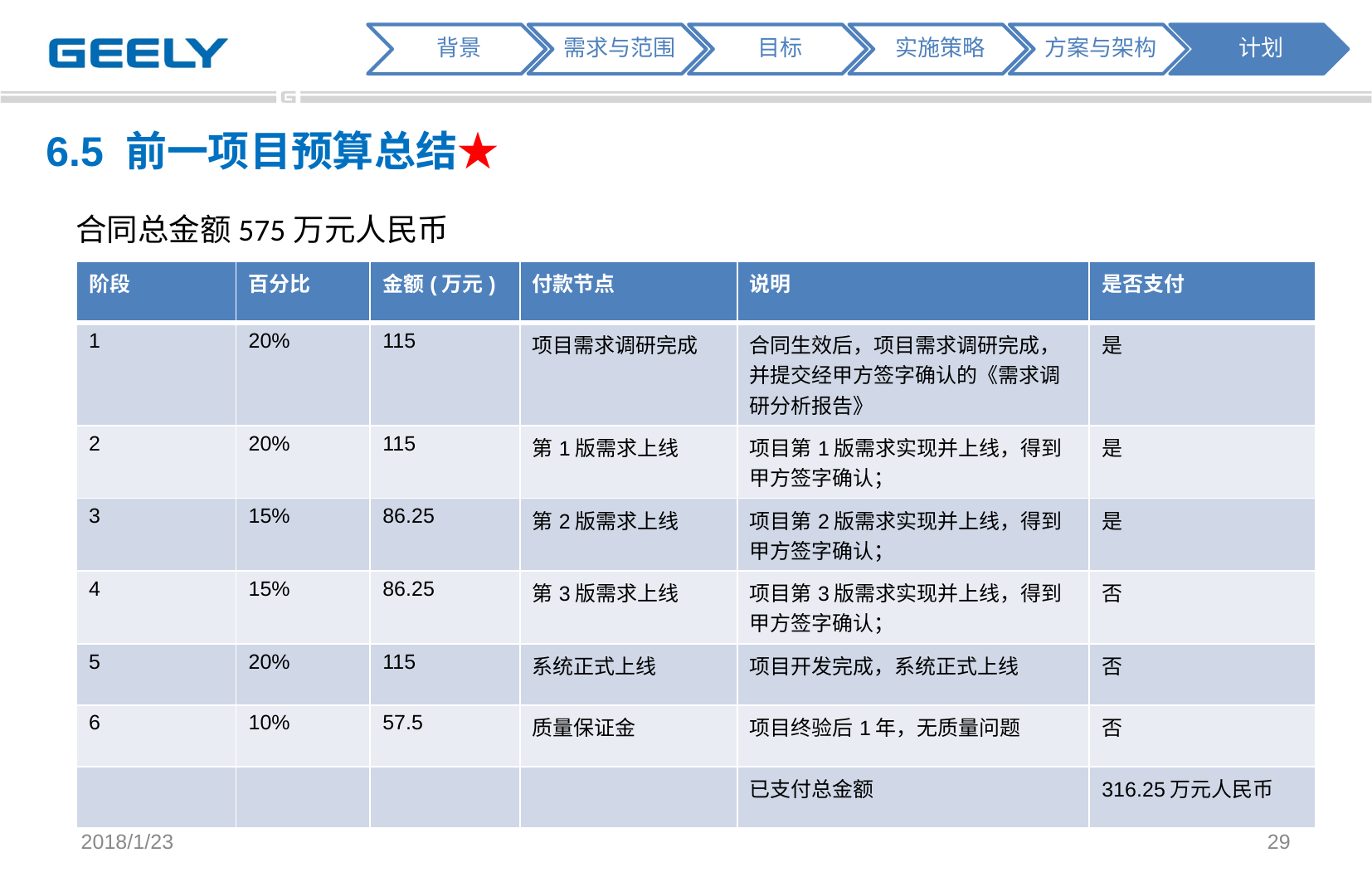

背景
需求与范围
目标
实施策略
方案与架构
计划
6.5 前一项目预算总结★
合同总金额575万元人民币
| 阶段 | 百分比 | 金额(万元) | 付款节点 | 说明 | 是否支付 |
| --- | --- | --- | --- | --- | --- |
| 1 | 20% | 115 | 项目需求调研完成 | 合同生效后，项目需求调研完成，并提交经甲方签字确认的《需求调研分析报告》 | 是 |
| 2 | 20% | 115 | 第1版需求上线 | 项目第1版需求实现并上线，得到甲方签字确认； | 是 |
| 3 | 15% | 86.25 | 第2版需求上线 | 项目第2版需求实现并上线，得到甲方签字确认； | 是 |
| 4 | 15% | 86.25 | 第3版需求上线 | 项目第3版需求实现并上线，得到甲方签字确认； | 否 |
| 5 | 20% | 115 | 系统正式上线 | 项目开发完成，系统正式上线 | 否 |
| 6 | 10% | 57.5 | 质量保证金 | 项目终验后1年，无质量问题 | 否 |
|  |  |  |  | 已支付总金额 | 316.25万元人民币 |
2018/1/23
29